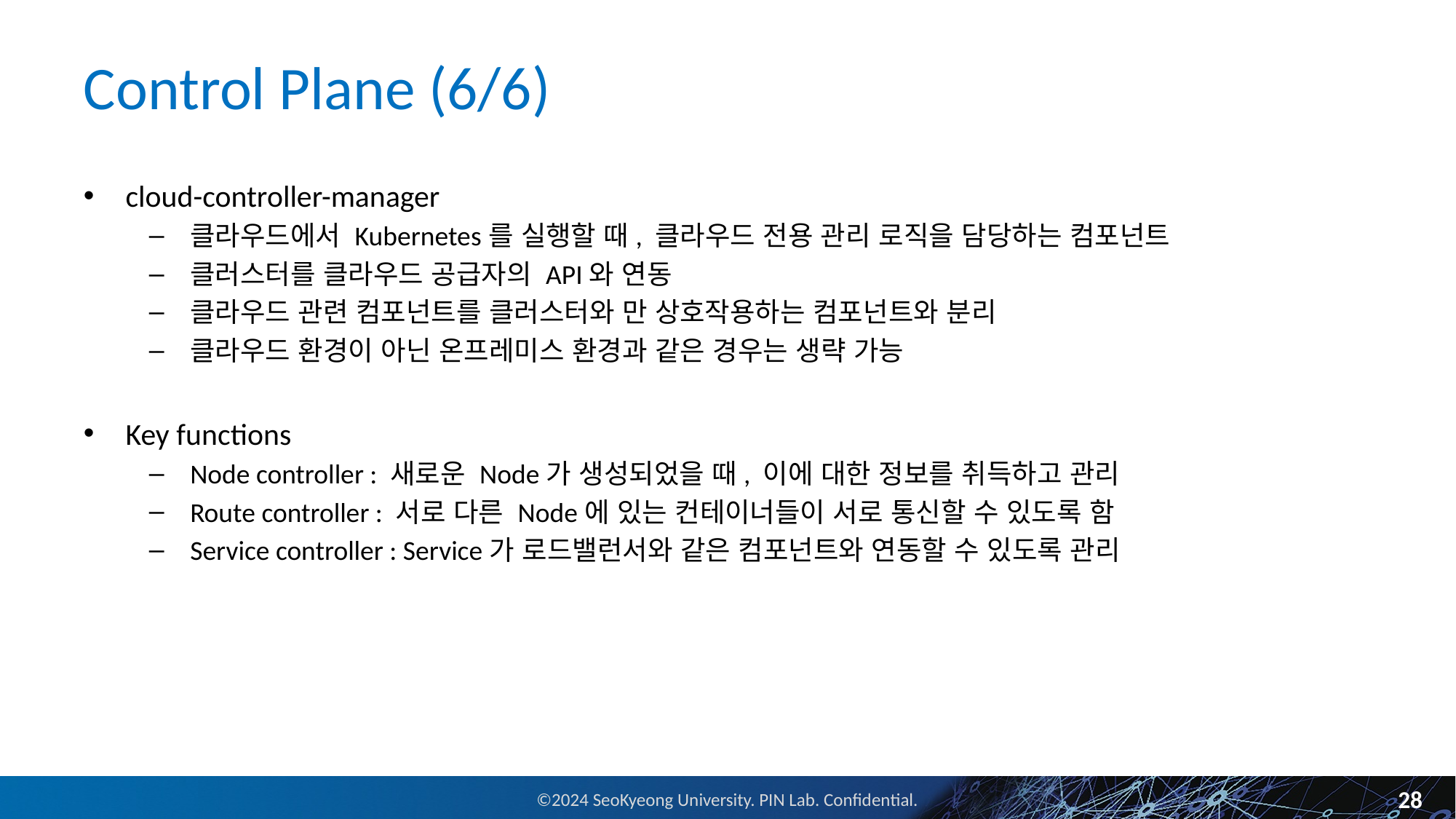

# Control Plane (6/6)
cloud-controller-manager
클라우드에서 Kubernetes를 실행할 때, 클라우드 전용 관리 로직을 담당하는 컴포넌트
클러스터를 클라우드 공급자의 API와 연동
클라우드 관련 컴포넌트를 클러스터와 만 상호작용하는 컴포넌트와 분리
클라우드 환경이 아닌 온프레미스 환경과 같은 경우는 생략 가능

Key functions
Node controller : 새로운 Node가 생성되었을 때, 이에 대한 정보를 취득하고 관리
Route controller : 서로 다른 Node에 있는 컨테이너들이 서로 통신할 수 있도록 함
Service controller : Service가 로드밸런서와 같은 컴포넌트와 연동할 수 있도록 관리
28